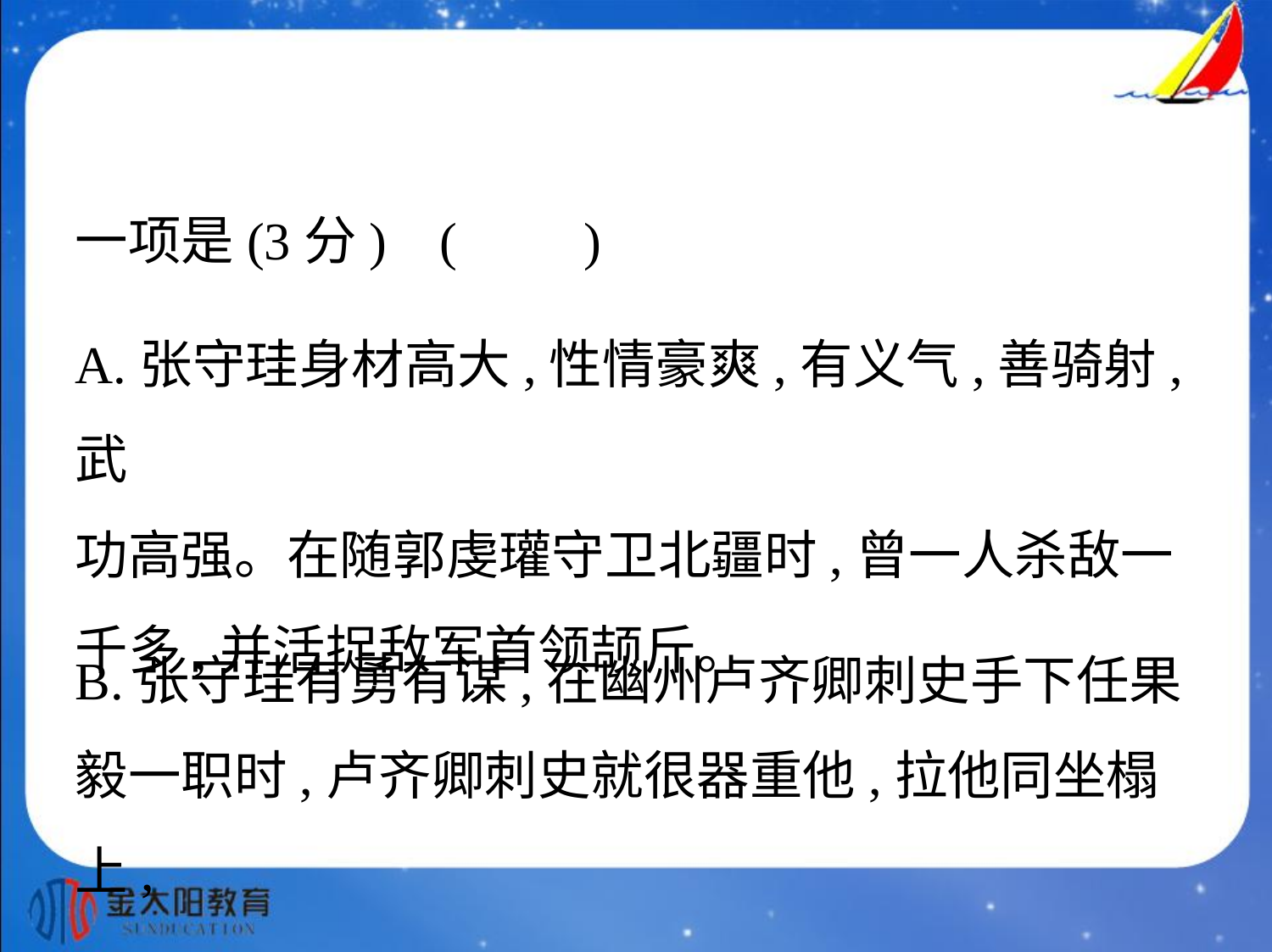

一项是(3分) (　    )
A.张守珪身材高大,性情豪爽,有义气,善骑射,武
功高强。在随郭虔瓘守卫北疆时,曾一人杀敌一
千多,并活捉敌军首领颉斤。
B.张守珪有勇有谋,在幽州卢齐卿刺史手下任果
毅一职时,卢齐卿刺史就很器重他,拉他同坐榻上,